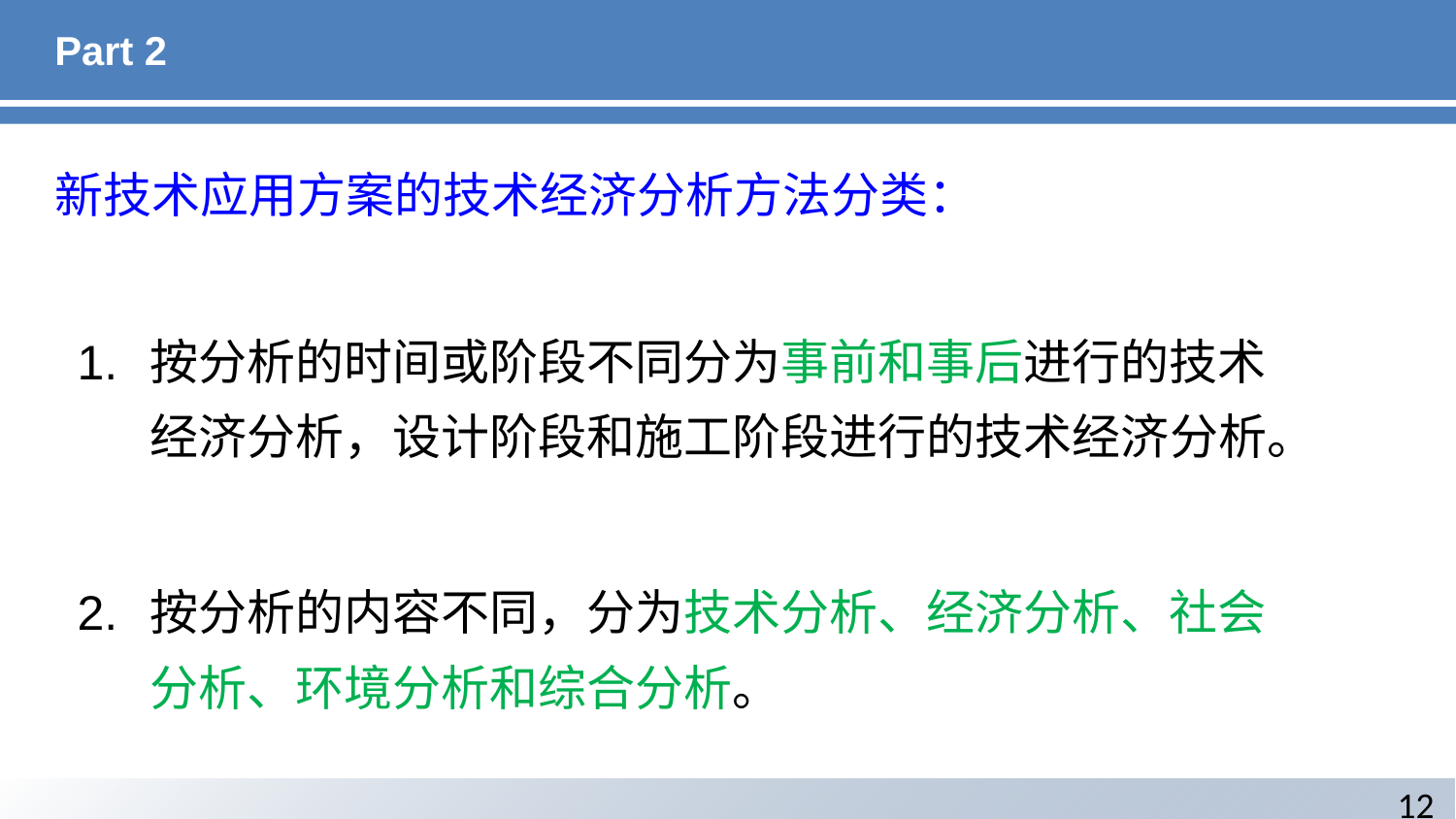

# Part 2

新技术应用方案的技术经济分析方法分类：
按分析的时间或阶段不同分为事前和事后进行的技术经济分析，设计阶段和施工阶段进行的技术经济分析。
按分析的内容不同，分为技术分析、经济分析、社会分析、环境分析和综合分析。
12